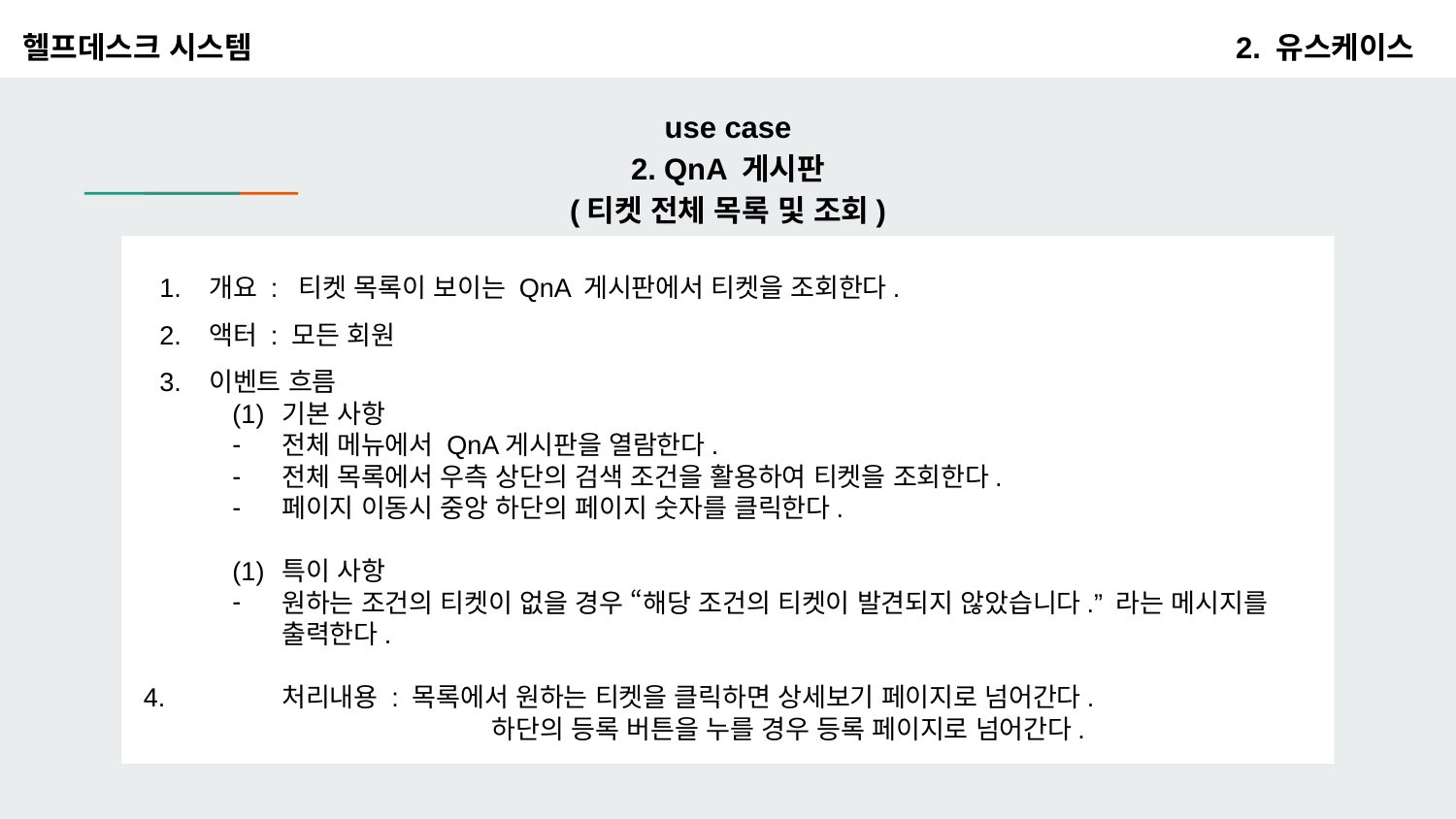

헬프데스크 시스템
# 2. 유스케이스
use case
2. QnA 게시판
(티켓 전체 목록 및 조회)
개요 :  티켓 목록이 보이는 QnA 게시판에서 티켓을 조회한다.
액터 : 모든 회원
이벤트 흐름
기본 사항
전체 메뉴에서 QnA게시판을 열람한다.
전체 목록에서 우측 상단의 검색 조건을 활용하여 티켓을 조회한다.
페이지 이동시 중앙 하단의 페이지 숫자를 클릭한다.

특이 사항
원하는 조건의 티켓이 없을 경우 “해당 조건의 티켓이 발견되지 않았습니다.” 라는 메시지를 출력한다.

 4. 	처리내용 : 목록에서 원하는 티켓을 클릭하면 상세보기 페이지로 넘어간다.
		        하단의 등록 버튼을 누를 경우 등록 페이지로 넘어간다.